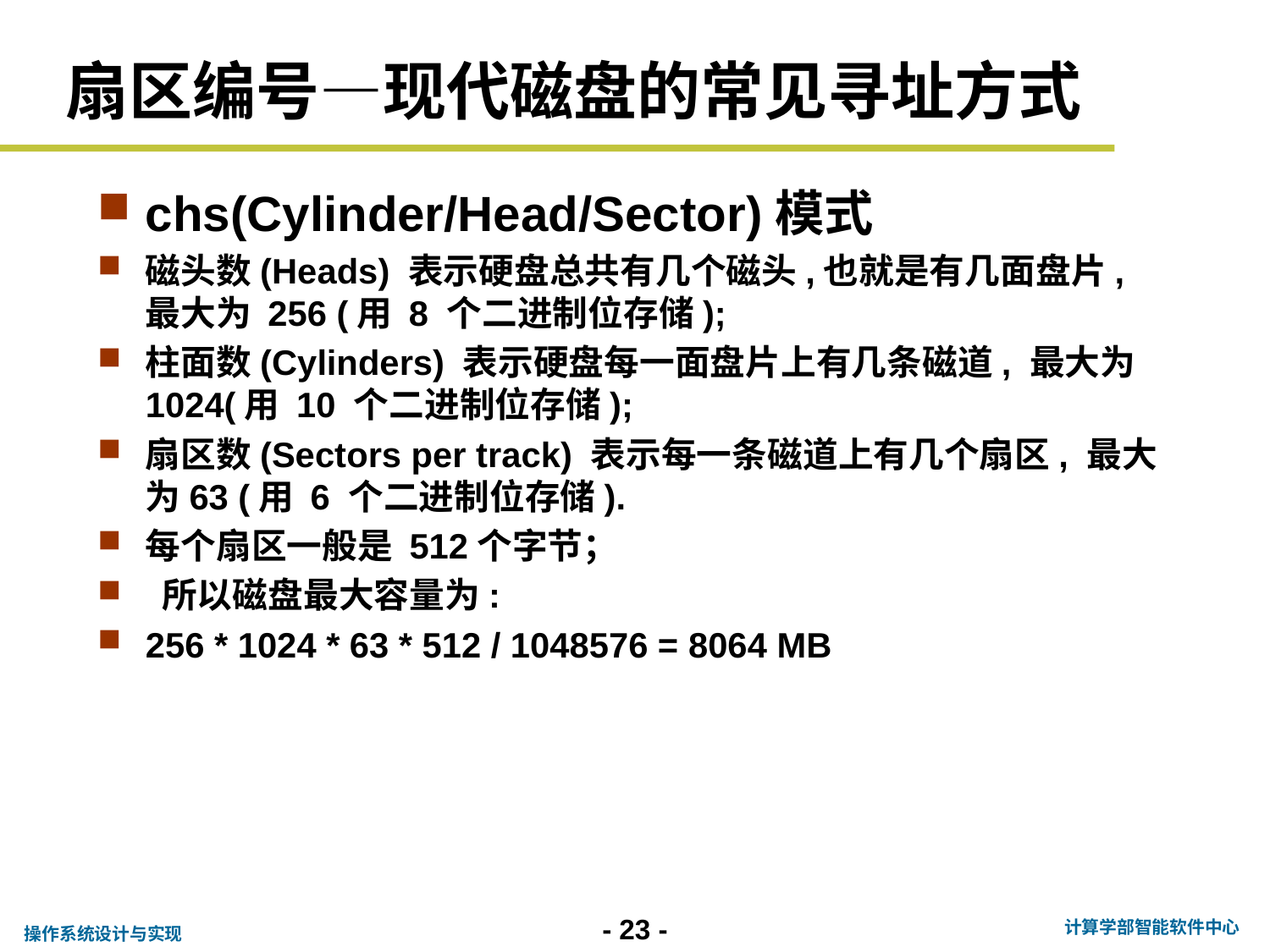

# 扇区编号—现代磁盘的常见寻址方式
chs(Cylinder/Head/Sector)模式
磁头数(Heads) 表示硬盘总共有几个磁头,也就是有几面盘片, 最大为 256 (用 8 个二进制位存储);
柱面数(Cylinders) 表示硬盘每一面盘片上有几条磁道, 最大为 1024(用 10 个二进制位存储);
扇区数(Sectors per track) 表示每一条磁道上有几个扇区, 最大为63 (用 6 个二进制位存储).
每个扇区一般是 512个字节；
 所以磁盘最大容量为:
256 * 1024 * 63 * 512 / 1048576 = 8064 MB